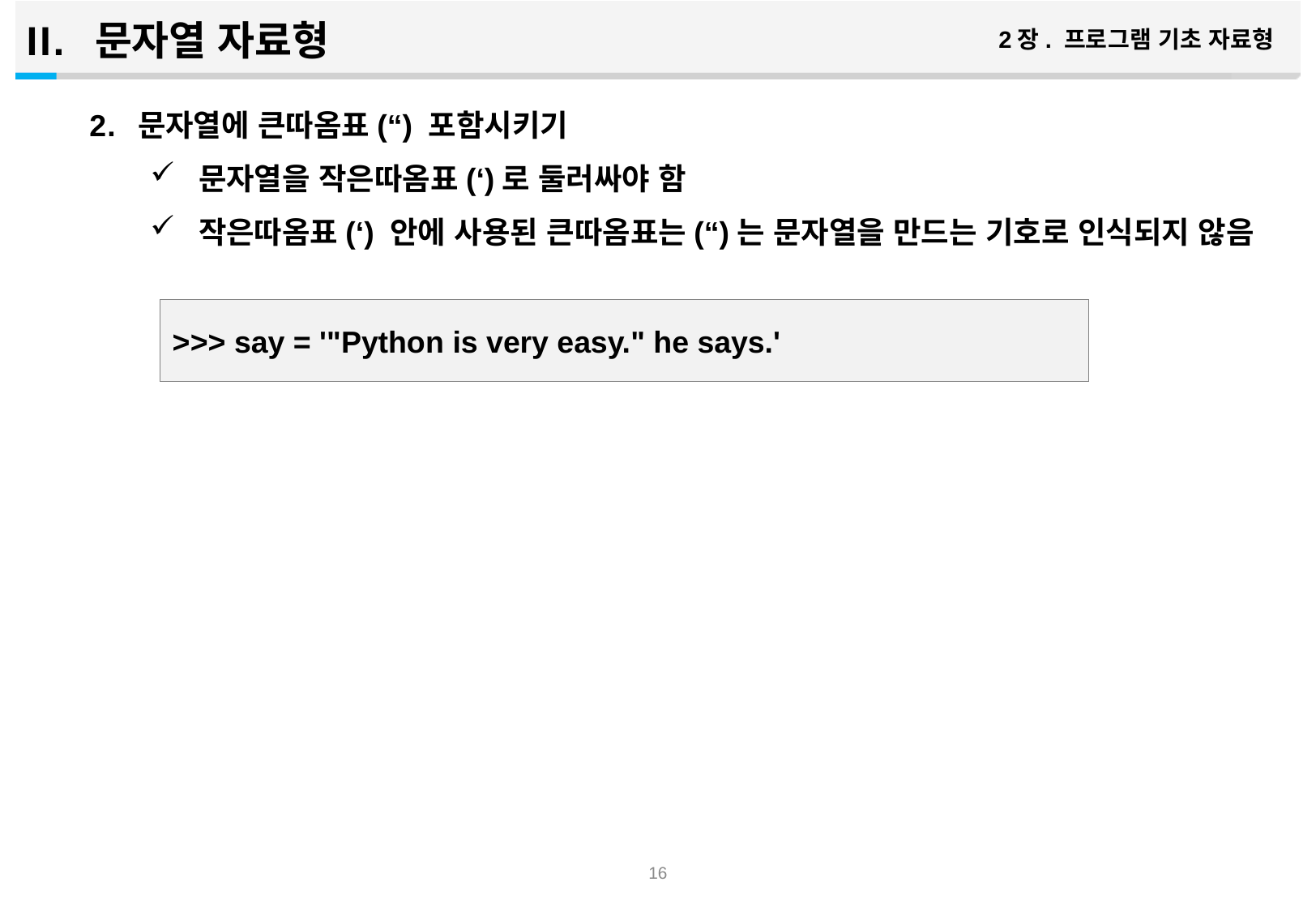

문자열 자료형
2장. 프로그램 기초 자료형
문자열에 큰따옴표(“) 포함시키기
문자열을 작은따옴표(‘)로 둘러싸야 함
작은따옴표(‘) 안에 사용된 큰따옴표는(“)는 문자열을 만드는 기호로 인식되지 않음
>>> say = '"Python is very easy." he says.'
16